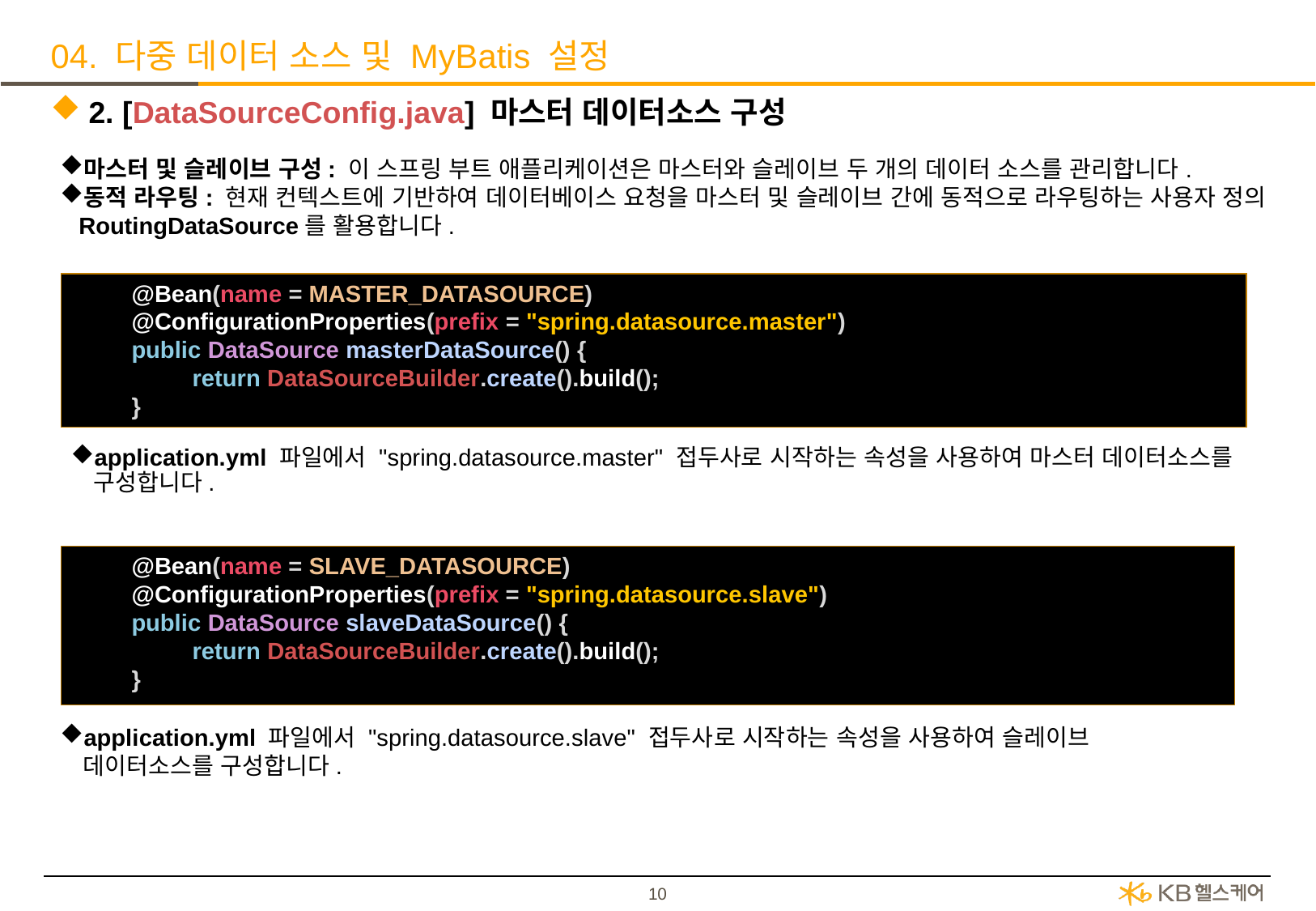

# 04. 다중 데이터 소스 및 MyBatis 설정
2. [DataSourceConfig.java] 마스터 데이터소스 구성

마스터 및 슬레이브 구성: 이 스프링 부트 애플리케이션은 마스터와 슬레이브 두 개의 데이터 소스를 관리합니다.
동적 라우팅: 현재 컨텍스트에 기반하여 데이터베이스 요청을 마스터 및 슬레이브 간에 동적으로 라우팅하는 사용자 정의 RoutingDataSource를 활용합니다.
@Bean(name = MASTER_DATASOURCE)
@ConfigurationProperties(prefix = "spring.datasource.master")
public DataSource masterDataSource() {
return DataSourceBuilder.create().build();
}

application.yml 파일에서 "spring.datasource.master" 접두사로 시작하는 속성을 사용하여 마스터 데이터소스를 구성합니다.

@Bean(name = SLAVE_DATASOURCE)
@ConfigurationProperties(prefix = "spring.datasource.slave")
public DataSource slaveDataSource() {
return DataSourceBuilder.create().build();
}

application.yml 파일에서 "spring.datasource.slave" 접두사로 시작하는 속성을 사용하여 슬레이브 데이터소스를 구성합니다.